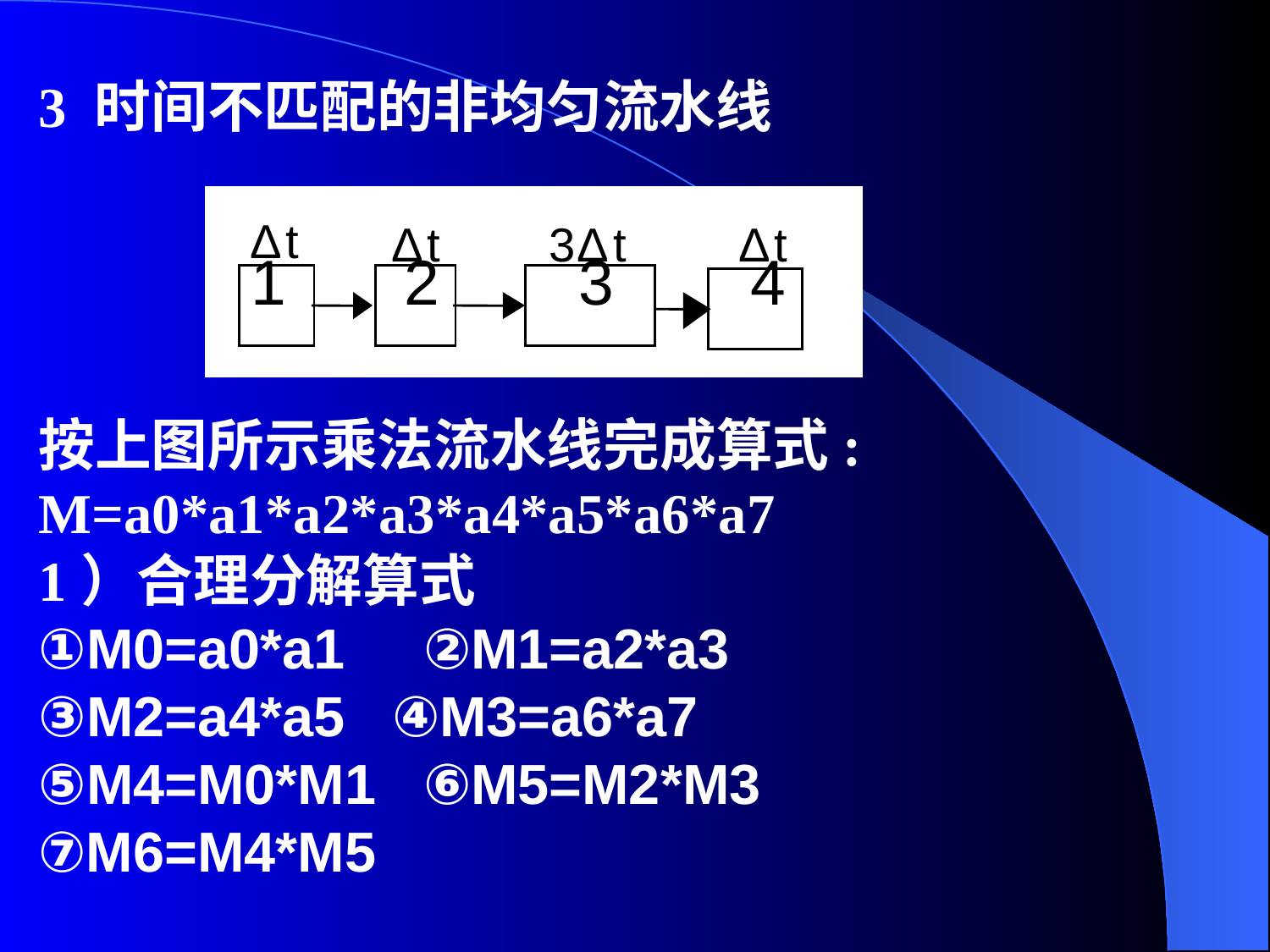

3 时间不匹配的非均匀流水线

按上图所示乘法流水线完成算式:
M=a0*a1*a2*a3*a4*a5*a6*a7
1）合理分解算式
①M0=a0*a1     ②M1=a2*a3
③M2=a4*a5   ④M3=a6*a7
⑤M4=M0*M1   ⑥M5=M2*M3    ⑦M6=M4*M5

Δ
t
Δ
t
3
Δ
t
Δ
t

1
2
3
4

11